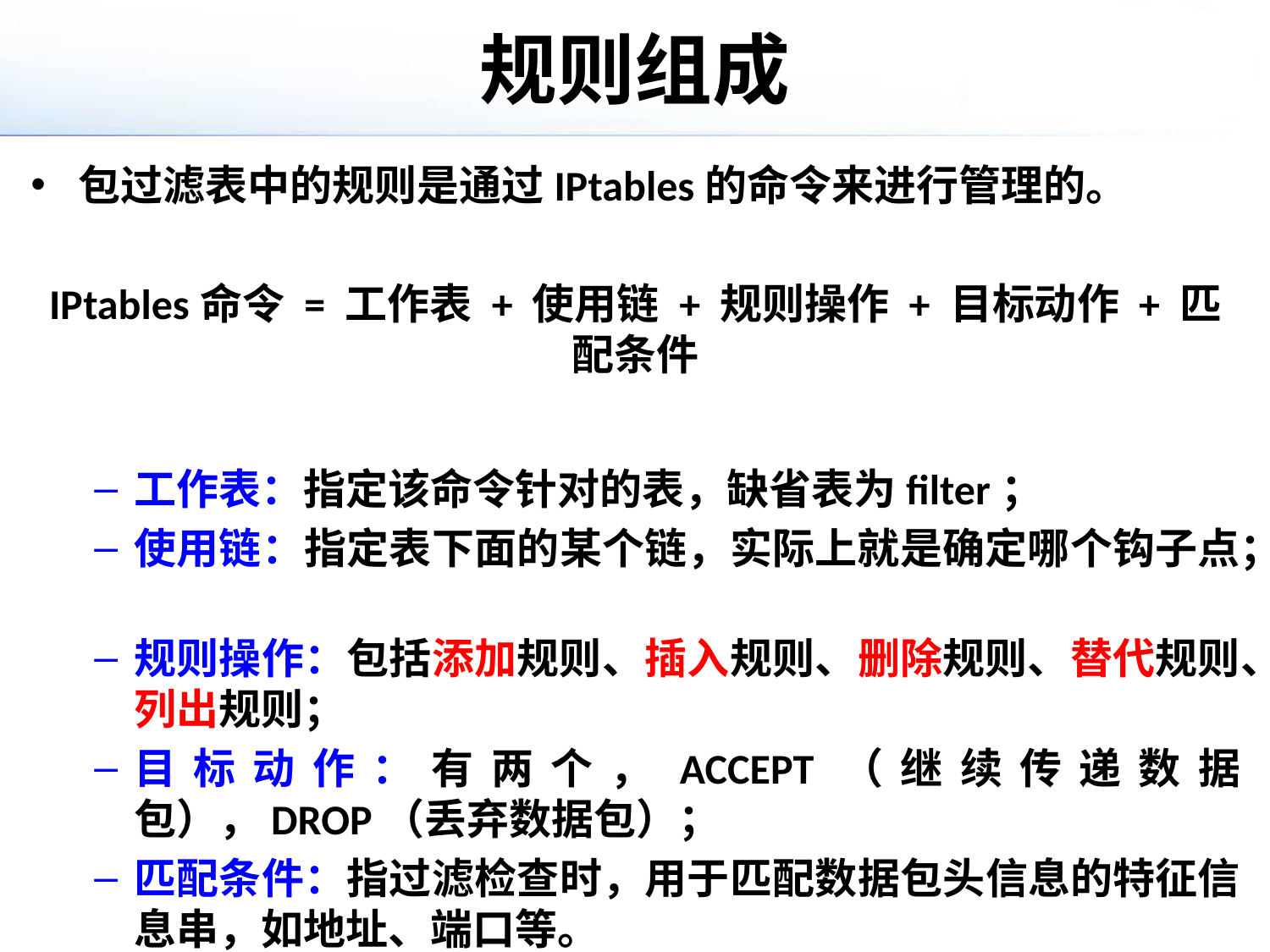

# 规则组成
包过滤表中的规则是通过IPtables的命令来进行管理的。

IPtables命令 = 工作表 + 使用链 + 规则操作 + 目标动作 + 匹配条件

工作表：指定该命令针对的表，缺省表为filter；
使用链：指定表下面的某个链，实际上就是确定哪个钩子点；
规则操作：包括添加规则、插入规则、删除规则、替代规则、列出规则；
目标动作：有两个，ACCEPT（继续传递数据包），DROP（丢弃数据包）；
匹配条件：指过滤检查时，用于匹配数据包头信息的特征信息串，如地址、端口等。